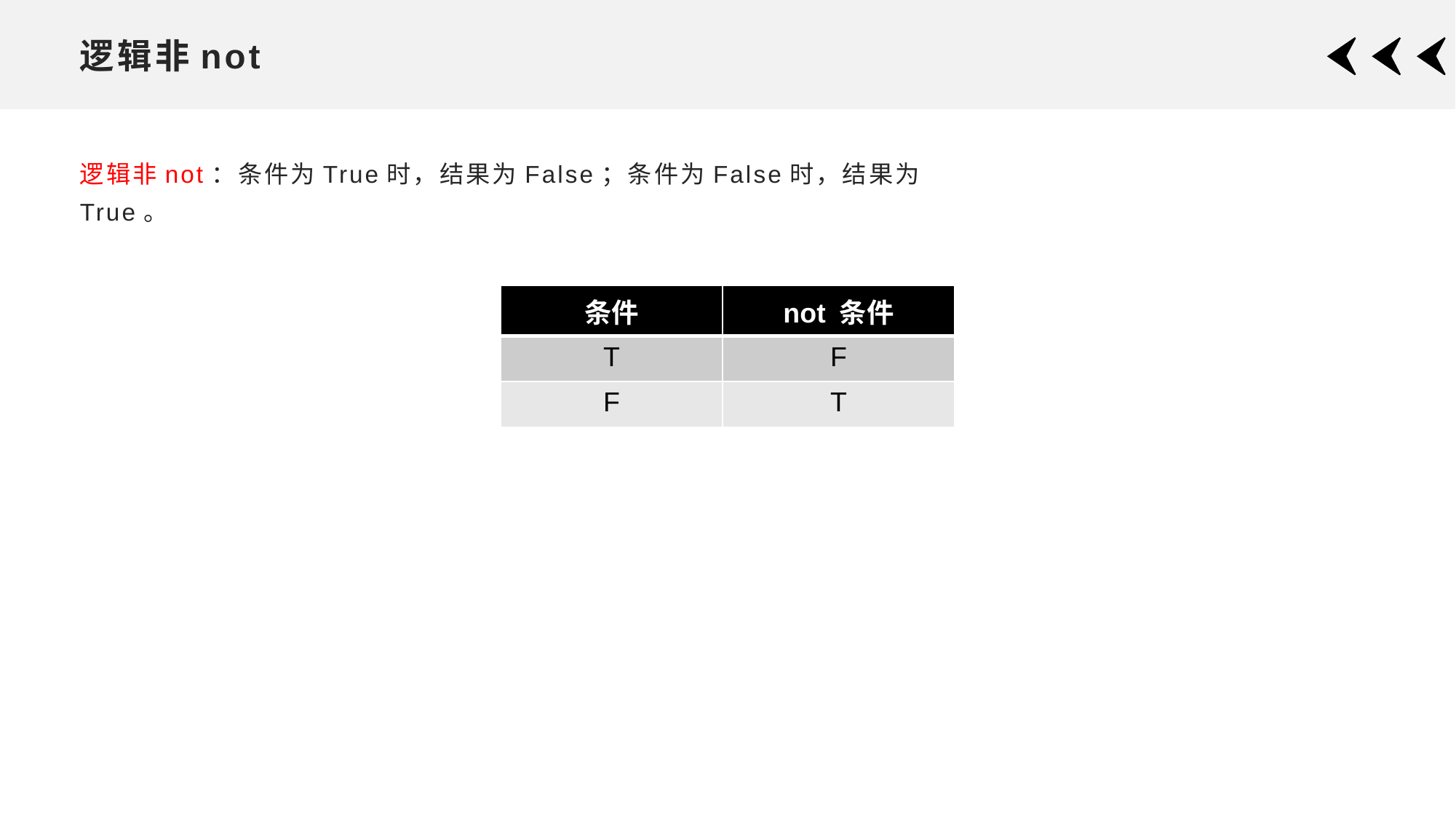

# 逻辑非not
逻辑非not：条件为True时，结果为False；条件为False时，结果为True。
| 条件 | not 条件 |
| --- | --- |
| T | F |
| F | T |